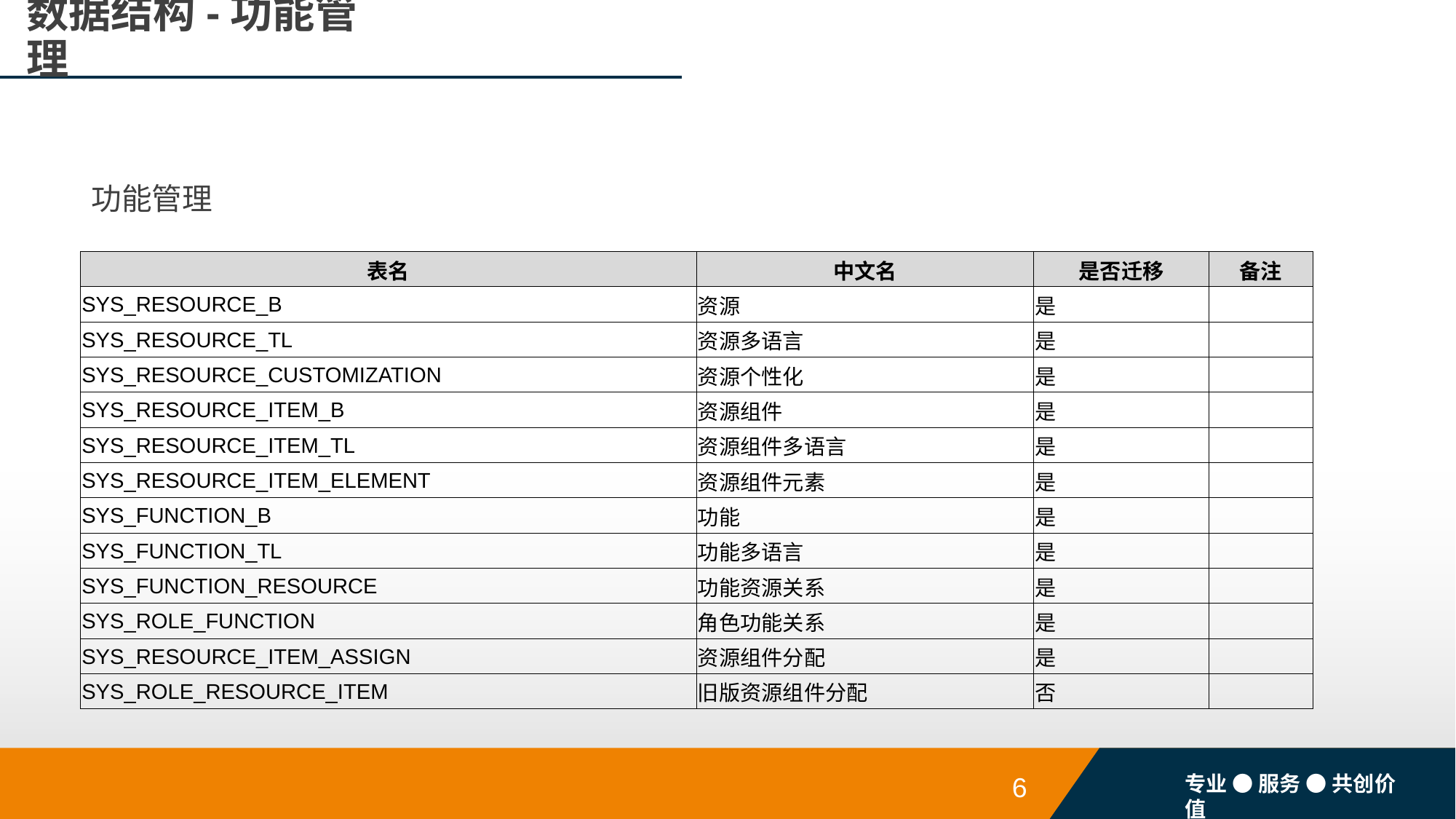

# 数据结构-功能管理
功能管理
| 表名 | 中文名 | 是否迁移 | 备注 |
| --- | --- | --- | --- |
| SYS\_RESOURCE\_B | 资源 | 是 |  |
| SYS\_RESOURCE\_TL | 资源多语言 | 是 |  |
| SYS\_RESOURCE\_CUSTOMIZATION | 资源个性化 | 是 |  |
| SYS\_RESOURCE\_ITEM\_B | 资源组件 | 是 |  |
| SYS\_RESOURCE\_ITEM\_TL | 资源组件多语言 | 是 |  |
| SYS\_RESOURCE\_ITEM\_ELEMENT | 资源组件元素 | 是 |  |
| SYS\_FUNCTION\_B | 功能 | 是 |  |
| SYS\_FUNCTION\_TL | 功能多语言 | 是 |  |
| SYS\_FUNCTION\_RESOURCE | 功能资源关系 | 是 |  |
| SYS\_ROLE\_FUNCTION | 角色功能关系 | 是 |  |
| SYS\_RESOURCE\_ITEM\_ASSIGN | 资源组件分配 | 是 |  |
| SYS\_ROLE\_RESOURCE\_ITEM | 旧版资源组件分配 | 否 |  |